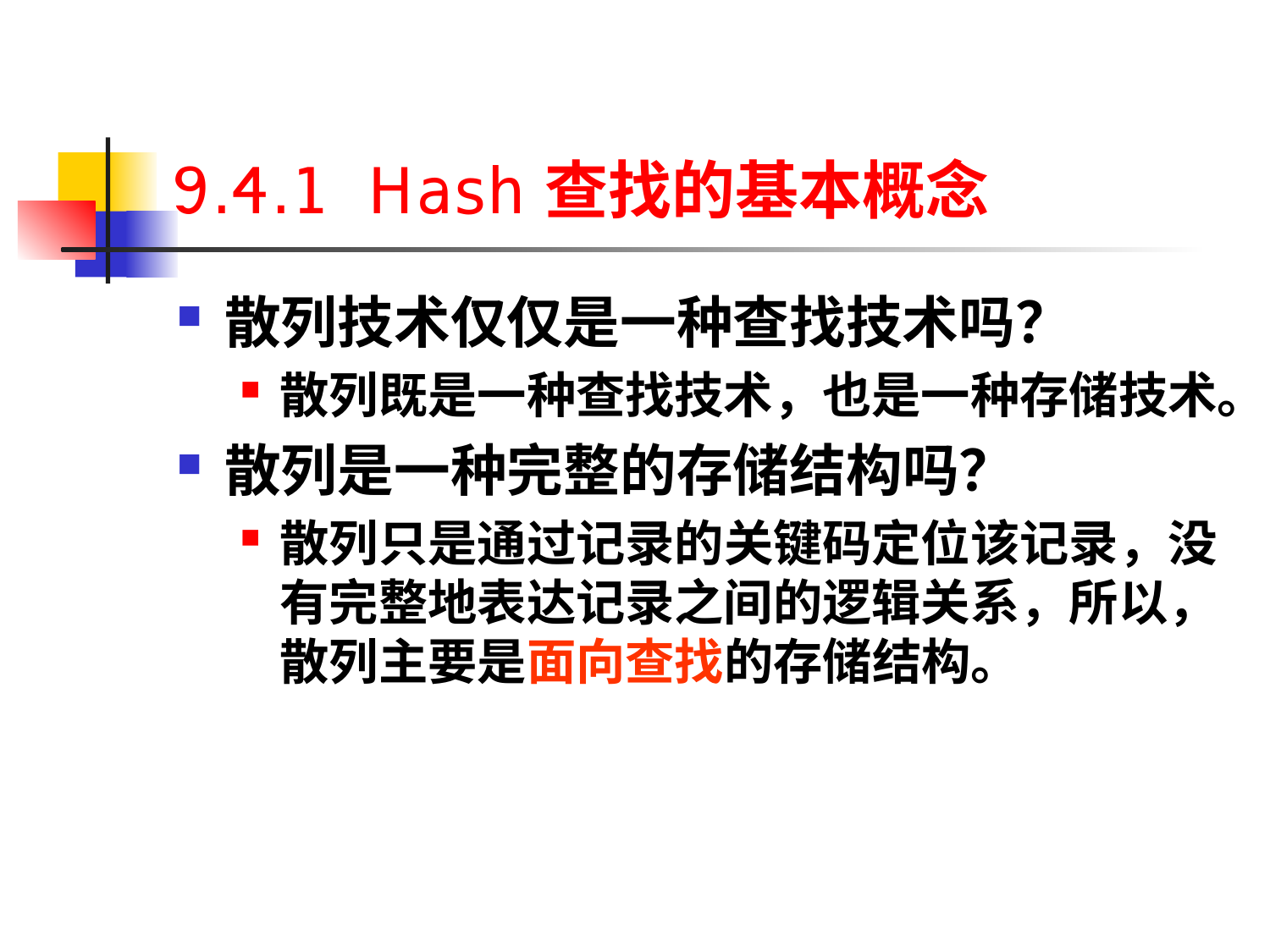

# 9.4.1  Hash查找的基本概念
散列技术仅仅是一种查找技术吗？
散列既是一种查找技术，也是一种存储技术。
散列是一种完整的存储结构吗？
散列只是通过记录的关键码定位该记录，没有完整地表达记录之间的逻辑关系，所以，散列主要是面向查找的存储结构。